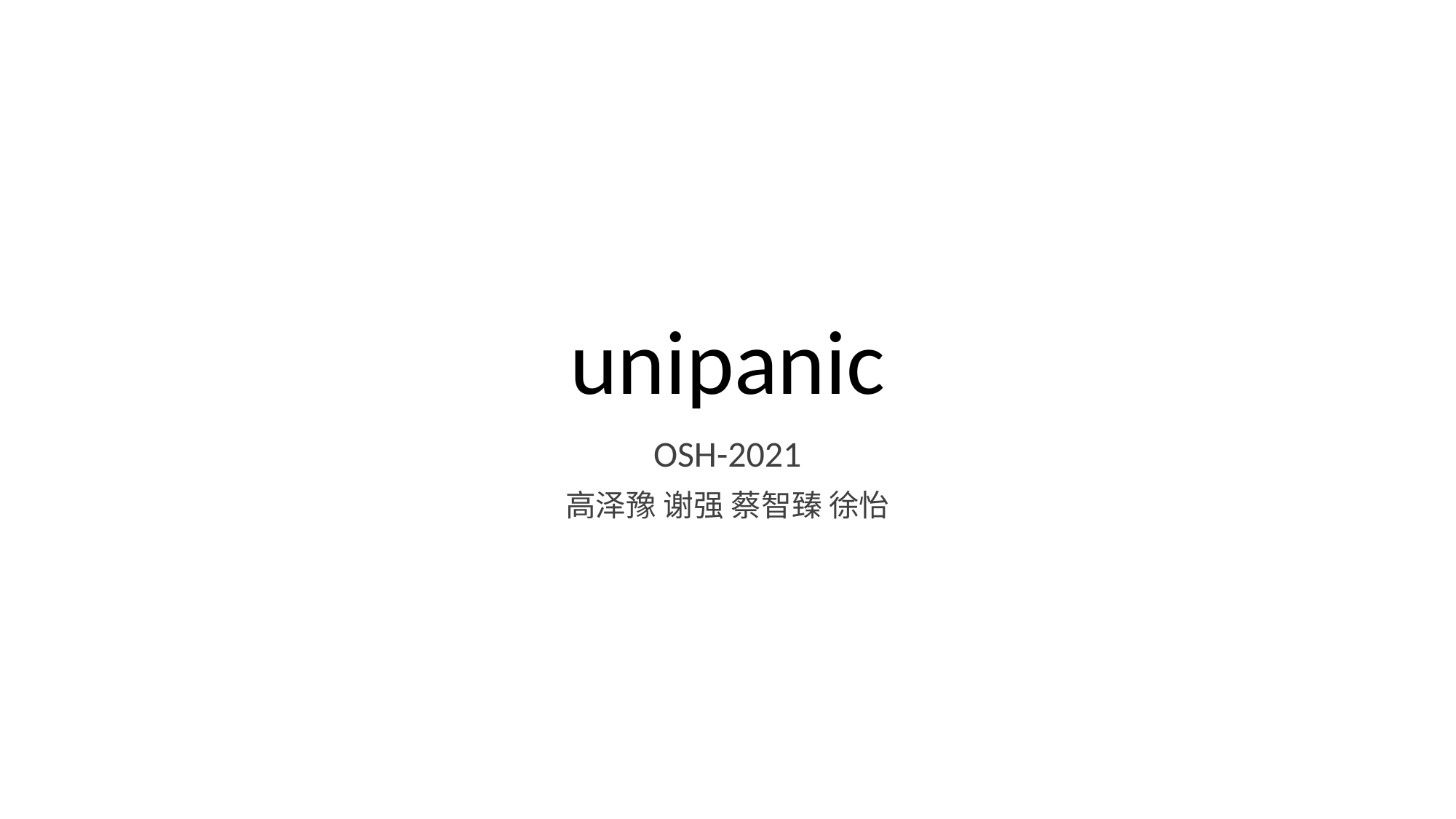

# unipanic
OSH-2021
高泽豫 谢强 蔡智臻 徐怡